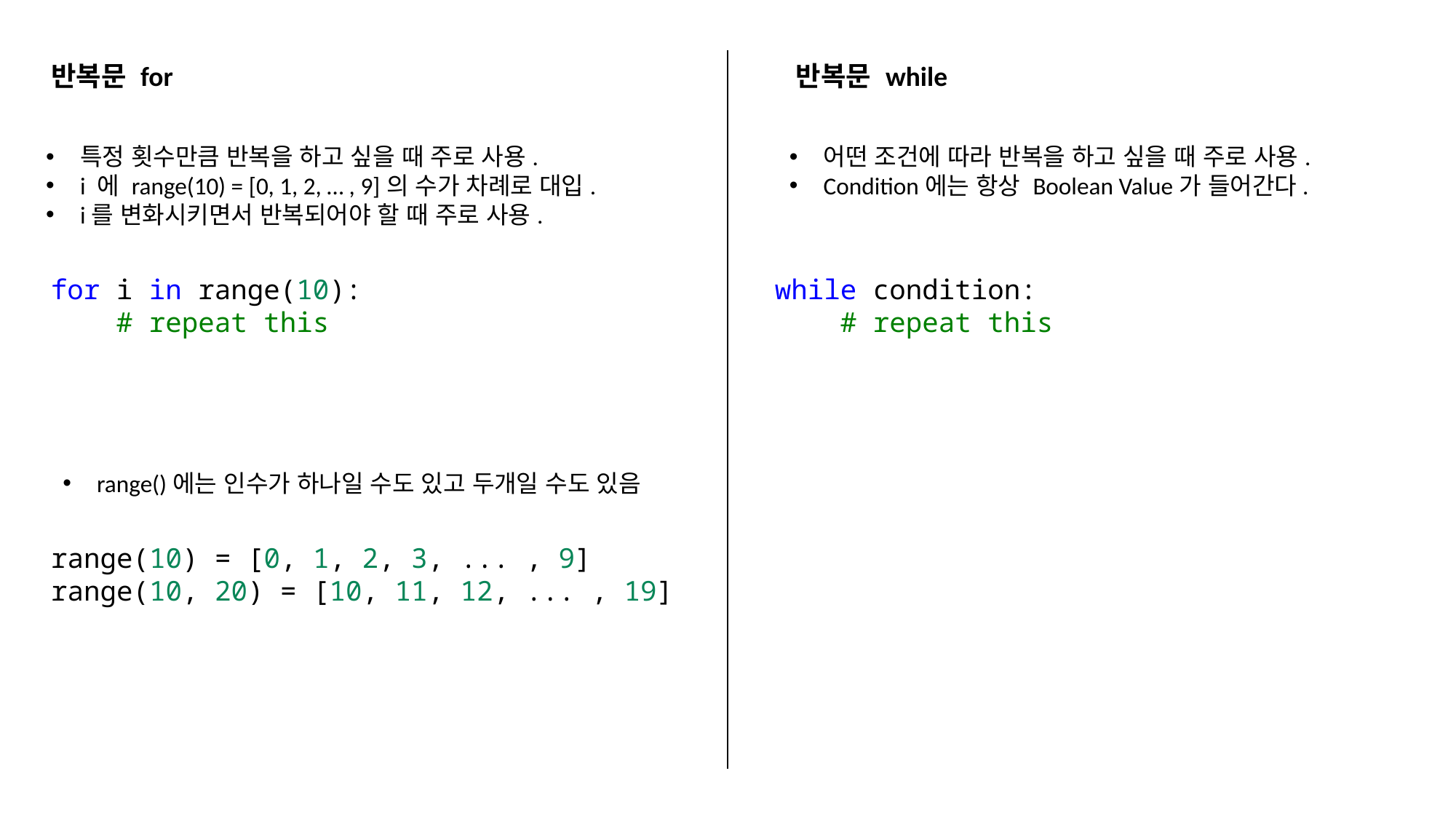

반복문 for
반복문 while
특정 횟수만큼 반복을 하고 싶을 때 주로 사용.
i 에 range(10) = [0, 1, 2, … , 9]의 수가 차례로 대입.
i를 변화시키면서 반복되어야 할 때 주로 사용.
어떤 조건에 따라 반복을 하고 싶을 때 주로 사용.
Condition에는 항상 Boolean Value가 들어간다.
while condition:
    # repeat this
for i in range(10):
    # repeat this
range()에는 인수가 하나일 수도 있고 두개일 수도 있음
range(10) = [0, 1, 2, 3, ... , 9]
range(10, 20) = [10, 11, 12, ... , 19]